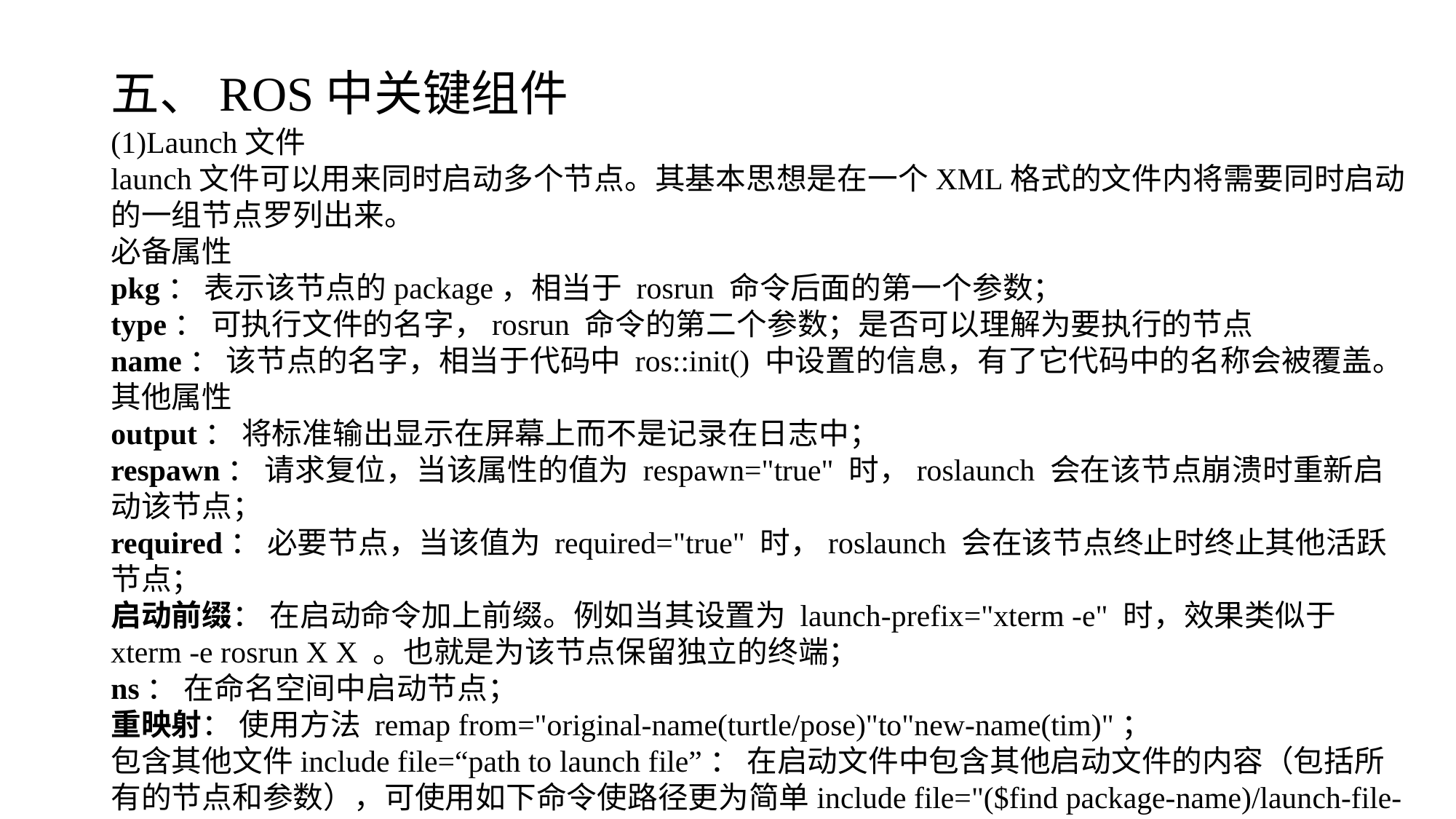

# 五、ROS中关键组件
(1)Launch文件
launch文件可以用来同时启动多个节点。其基本思想是在一个XML格式的文件内将需要同时启动的一组节点罗列出来。
必备属性
pkg： 表示该节点的package，相当于 rosrun 命令后面的第一个参数；
type： 可执行文件的名字，rosrun 命令的第二个参数；是否可以理解为要执行的节点
name： 该节点的名字，相当于代码中 ros::init() 中设置的信息，有了它代码中的名称会被覆盖。
其他属性
output： 将标准输出显示在屏幕上而不是记录在日志中；
respawn： 请求复位，当该属性的值为 respawn="true" 时，roslaunch 会在该节点崩溃时重新启动该节点；
required： 必要节点，当该值为 required="true" 时，roslaunch 会在该节点终止时终止其他活跃节点；
启动前缀： 在启动命令加上前缀。例如当其设置为 launch-prefix="xterm -e" 时，效果类似于 xterm -e rosrun X X 。也就是为该节点保留独立的终端；
ns： 在命名空间中启动节点；
重映射： 使用方法 remap from="original-name(turtle/pose)"to"new-name(tim)"；
包含其他文件include file=“path to launch file”： 在启动文件中包含其他启动文件的内容（包括所有的节点和参数），可使用如下命令使路径更为简单include file="($find package-name)/launch-file-name"；